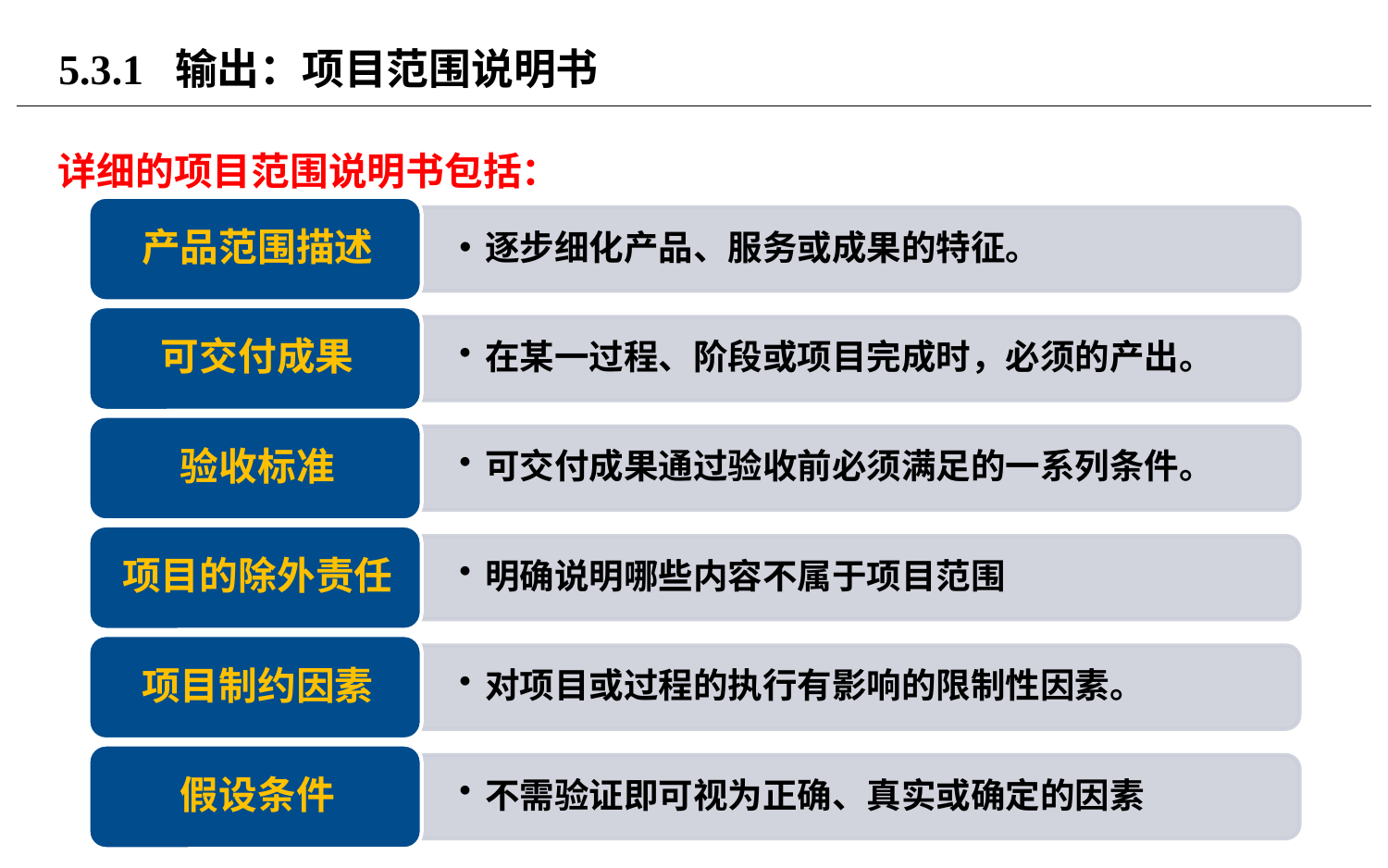

# 5.3.1  输出：项目范围说明书
详细的项目范围说明书包括：

逐步细化产品、服务或成果的特征。
产品范围描述
在某一过程、阶段或项目完成时，必须的产出。
可交付成果
可交付成果通过验收前必须满足的一系列条件。
验收标准
明确说明哪些内容不属于项目范围
项目的除外责任
对项目或过程的执行有影响的限制性因素。
项目制约因素
不需验证即可视为正确、真实或确定的因素
假设条件